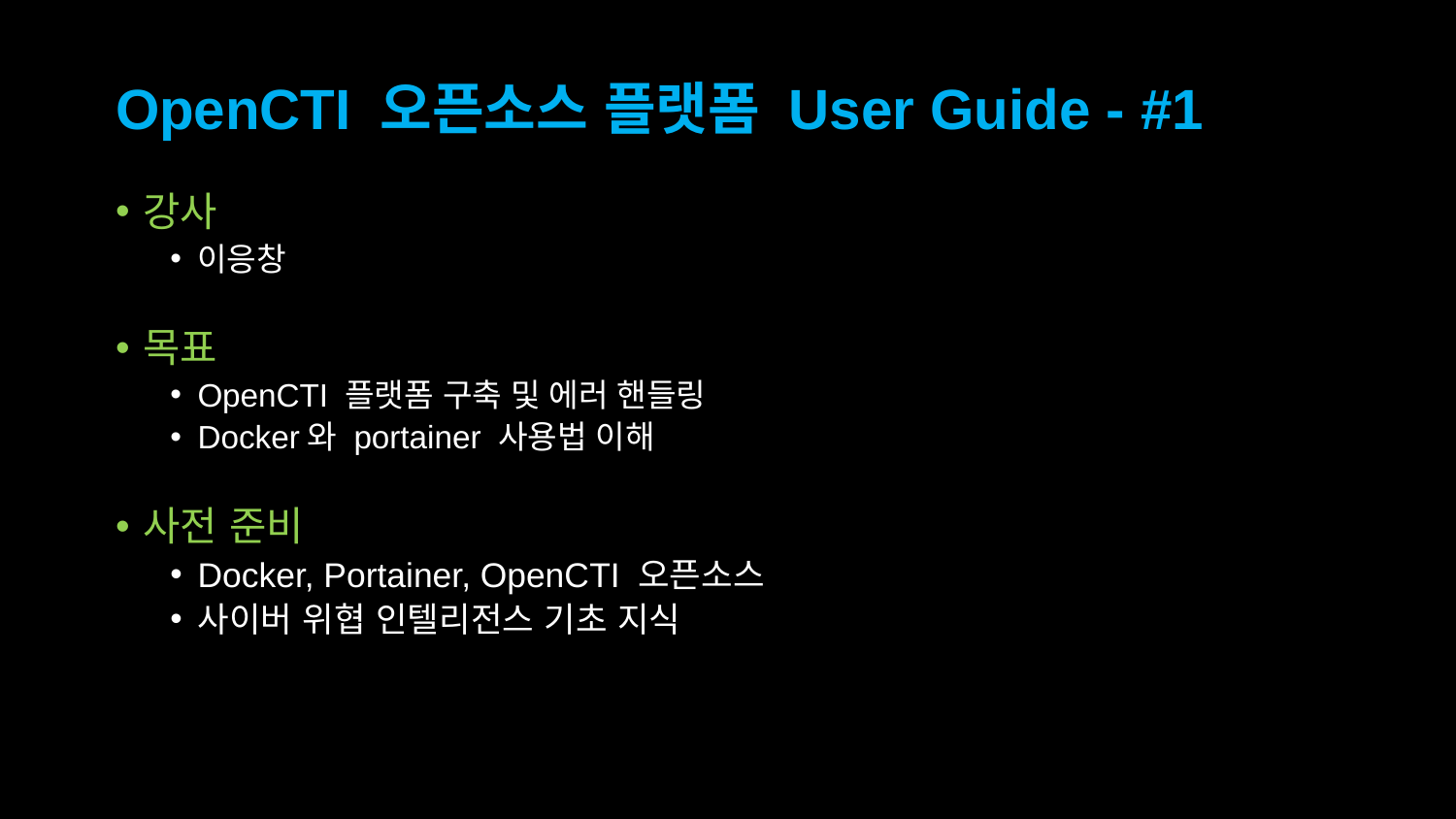

# OpenCTI 오픈소스 플랫폼 User Guide - #1
강사
이응창
목표
OpenCTI 플랫폼 구축 및 에러 핸들링
Docker와 portainer 사용법 이해
사전 준비
Docker, Portainer, OpenCTI 오픈소스
사이버 위협 인텔리전스 기초 지식